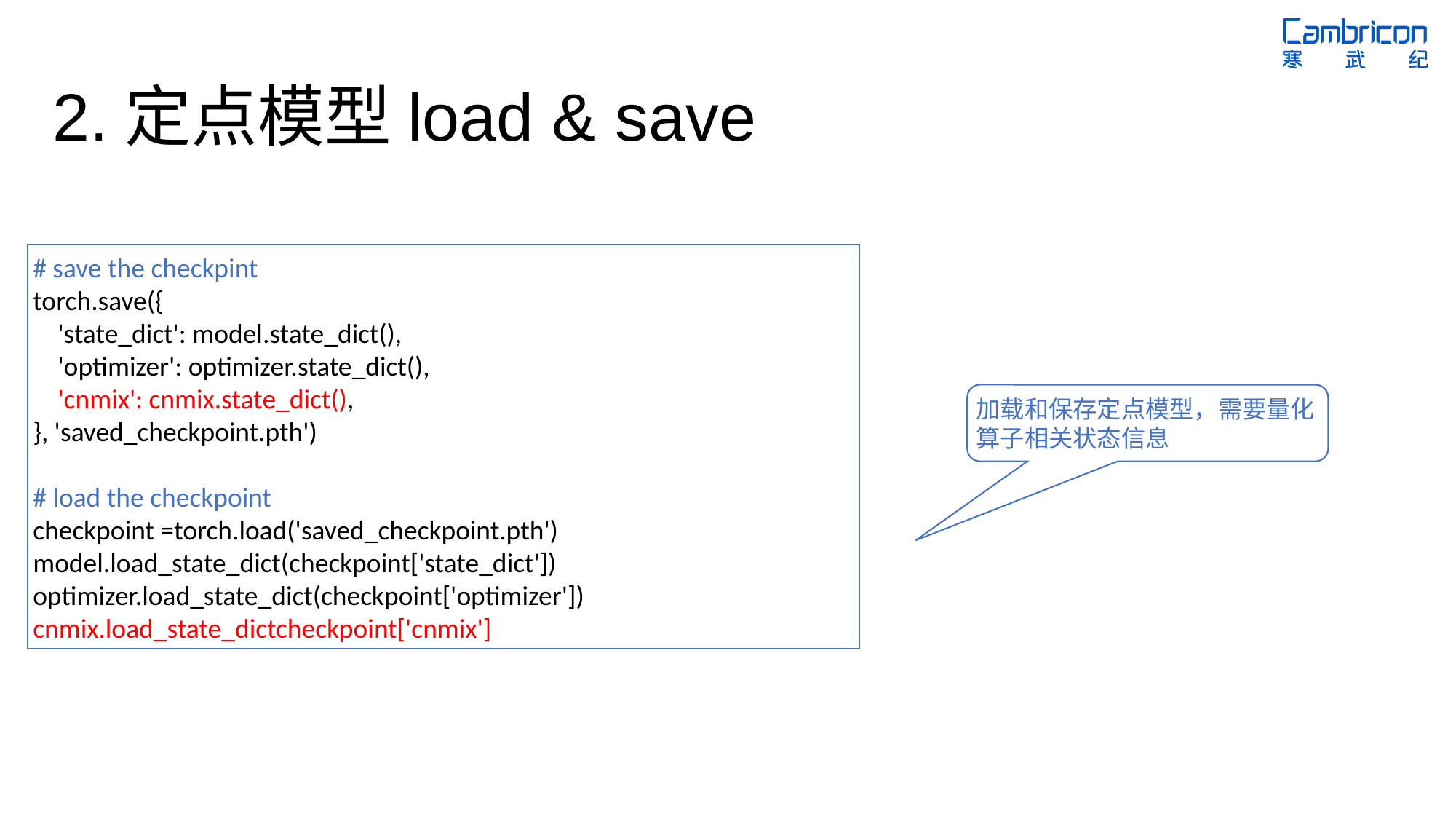

# 2.定点模型load & save
# save the checkpint
torch.save({
    'state_dict': model.state_dict(),
    'optimizer': optimizer.state_dict(),
    'cnmix': cnmix.state_dict(),
}, 'saved_checkpoint.pth')

# load the checkpoint
checkpoint =torch.load('saved_checkpoint.pth')
model.load_state_dict(checkpoint['state_dict'])
optimizer.load_state_dict(checkpoint['optimizer'])
cnmix.load_state_dictcheckpoint['cnmix']
加载和保存定点模型，需要量化算子相关状态信息